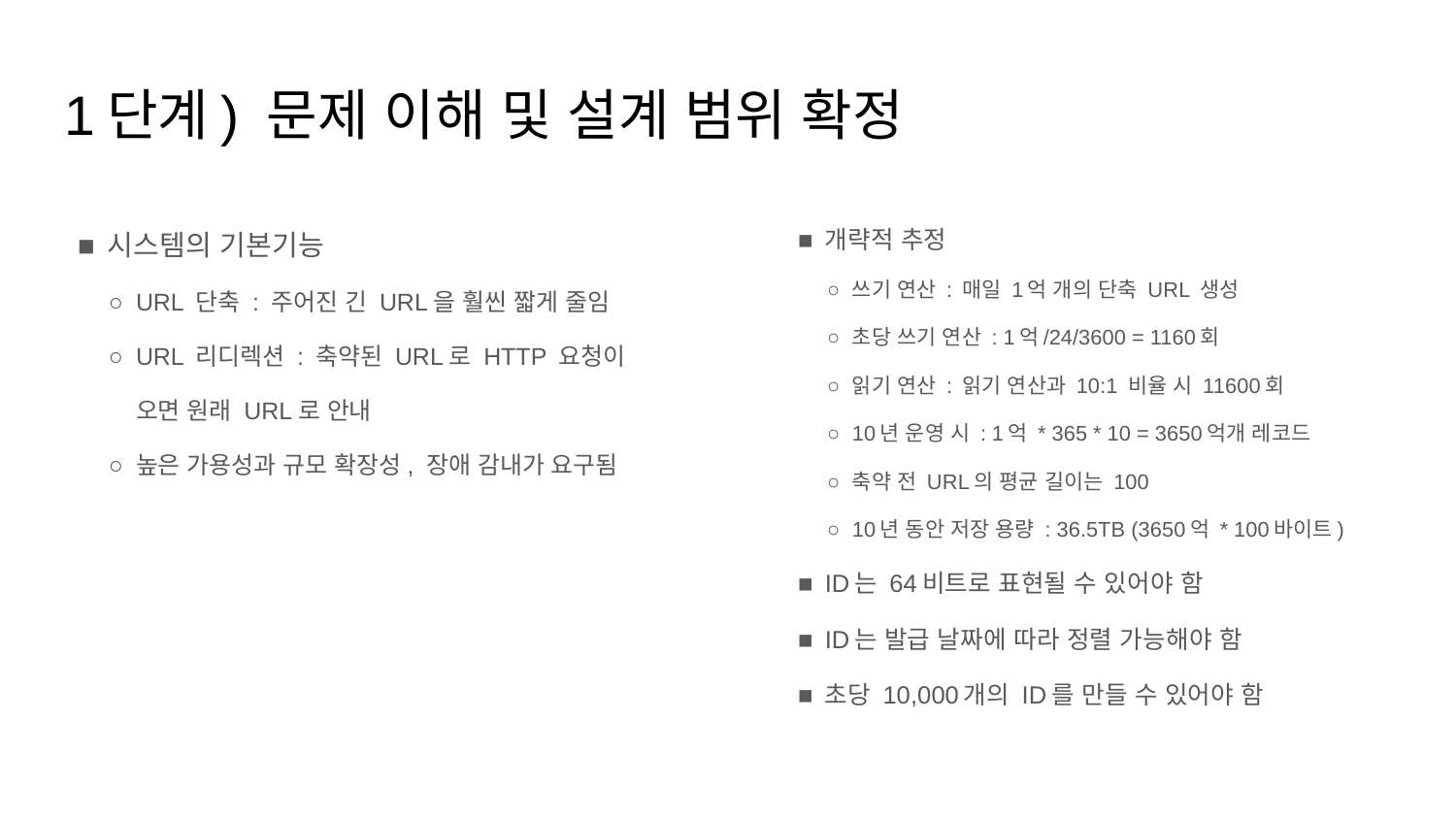

# 1단계) 문제 이해 및 설계 범위 확정
시스템의 기본기능
URL 단축 : 주어진 긴 URL을 훨씬 짧게 줄임
URL 리디렉션 : 축약된 URL로 HTTP 요청이 오면 원래 URL로 안내
높은 가용성과 규모 확장성, 장애 감내가 요구됨

개략적 추정
쓰기 연산 : 매일 1억 개의 단축 URL 생성
초당 쓰기 연산 : 1억/24/3600 = 1160회
읽기 연산 : 읽기 연산과 10:1 비율 시 11600회
10년 운영 시 : 1억 * 365 * 10 = 3650억개 레코드
축약 전 URL의 평균 길이는 100
10년 동안 저장 용량 : 36.5TB (3650억 * 100바이트)
ID는 64비트로 표현될 수 있어야 함
ID는 발급 날짜에 따라 정렬 가능해야 함
초당 10,000개의 ID를 만들 수 있어야 함